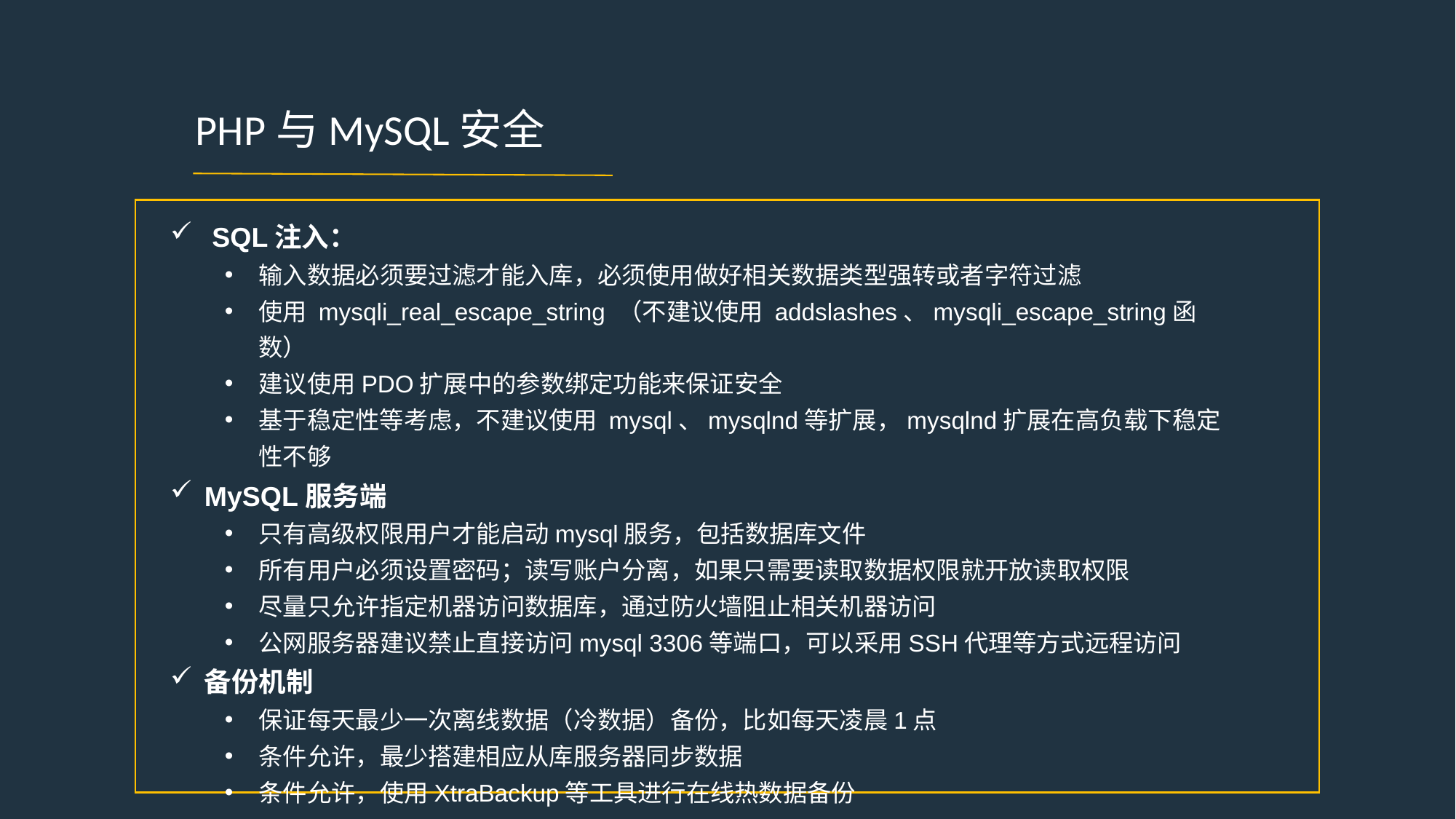

PHP与MySQL安全

 SQL注入：
输入数据必须要过滤才能入库，必须使用做好相关数据类型强转或者字符过滤
使用 mysqli_real_escape_string （不建议使用 addslashes、mysqli_escape_string函数）
建议使用PDO扩展中的参数绑定功能来保证安全
基于稳定性等考虑，不建议使用 mysql、mysqlnd等扩展，mysqlnd扩展在高负载下稳定性不够
MySQL服务端
只有高级权限用户才能启动mysql服务，包括数据库文件
所有用户必须设置密码；读写账户分离，如果只需要读取数据权限就开放读取权限
尽量只允许指定机器访问数据库，通过防火墙阻止相关机器访问
公网服务器建议禁止直接访问mysql 3306等端口，可以采用SSH代理等方式远程访问
备份机制
保证每天最少一次离线数据（冷数据）备份，比如每天凌晨1点
条件允许，最少搭建相应从库服务器同步数据
条件允许，使用XtraBackup等工具进行在线热数据备份